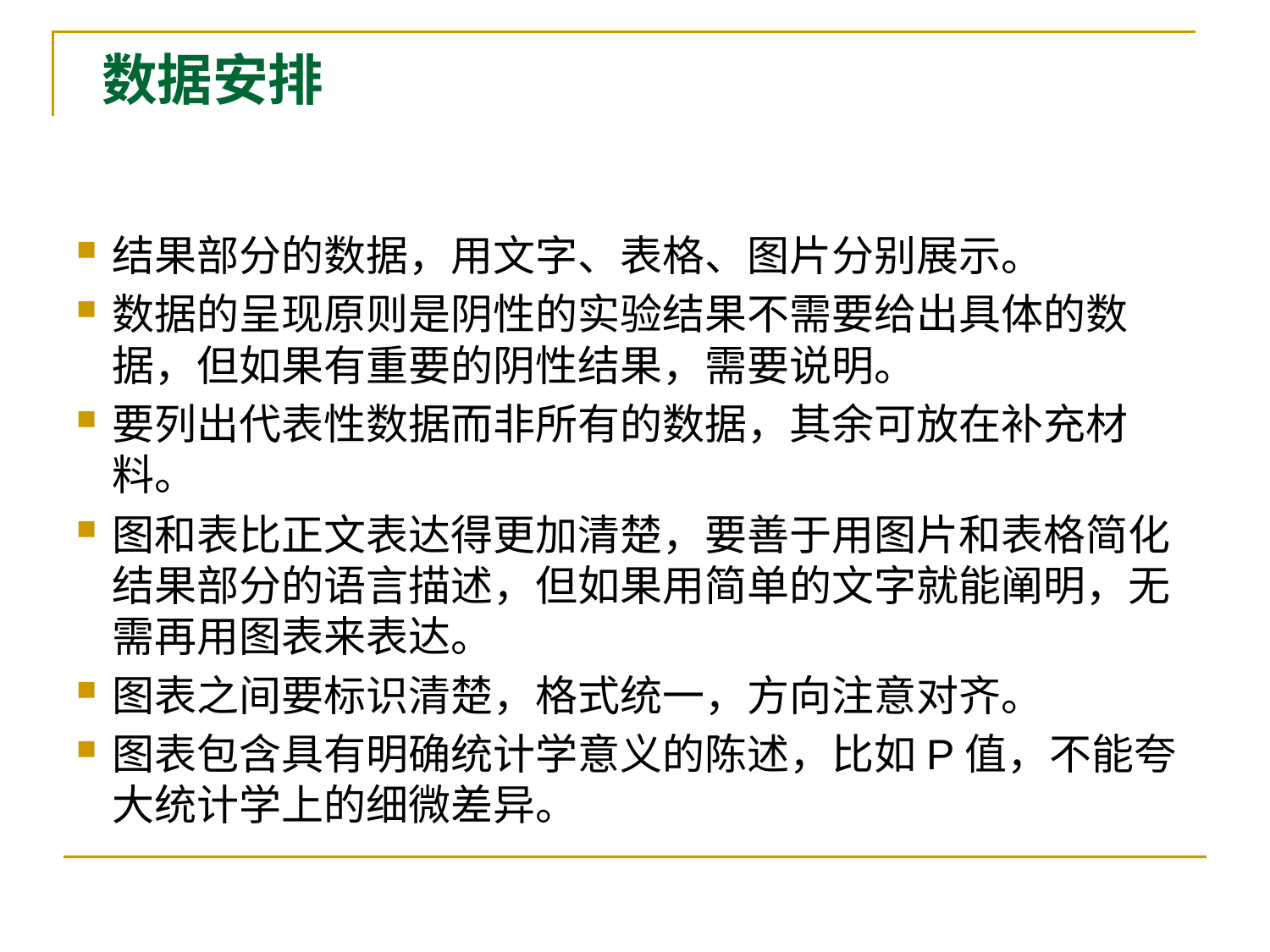

# 数据安排
结果部分的数据，用文字、表格、图片分别展示。
数据的呈现原则是阴性的实验结果不需要给出具体的数据，但如果有重要的阴性结果，需要说明。
要列出代表性数据而非所有的数据，其余可放在补充材料。
图和表比正文表达得更加清楚，要善于用图片和表格简化结果部分的语言描述，但如果用简单的文字就能阐明，无需再用图表来表达。
图表之间要标识清楚，格式统一，方向注意对齐。
图表包含具有明确统计学意义的陈述，比如P值，不能夸大统计学上的细微差异。